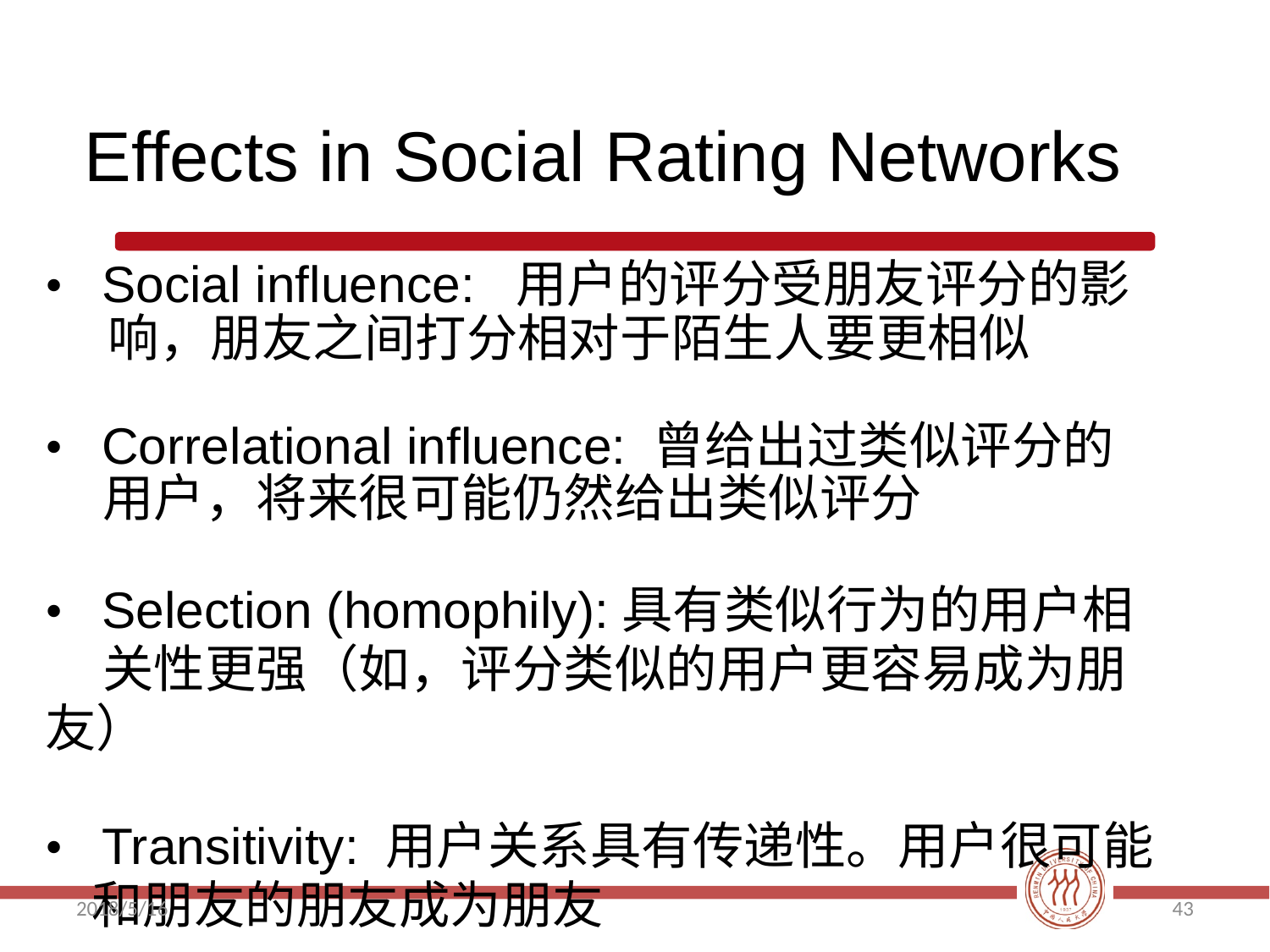

Effects in Social Rating Networks

•   Social influence:  用户的评分受朋友评分的影
	 响，朋友之间打分相对于陌生人要更相似

•   Correlational influence: 曾给出过类似评分的
    用户，将来很可能仍然给出类似评分

•   Selection (homophily):具有类似行为的用户相
    关性更强（如，评分类似的用户更容易成为朋友）

•   Transitivity: 用户关系具有传递性。用户很可能
   和朋友的朋友成为朋友

2018/5/16
43